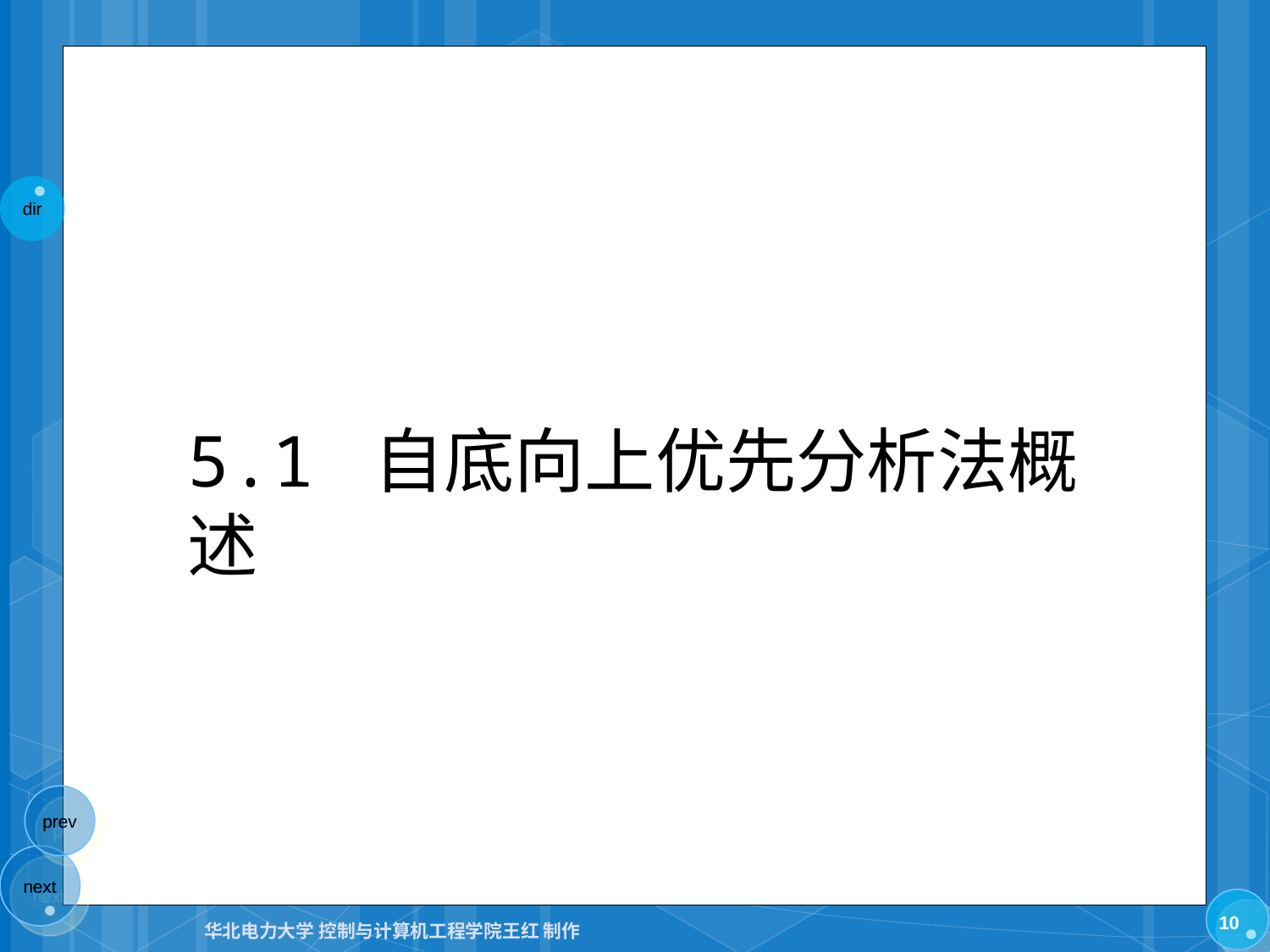

# 5.1 自底向上优先分析法概述

10
华北电力大学 控制与计算机工程学院王红 制作